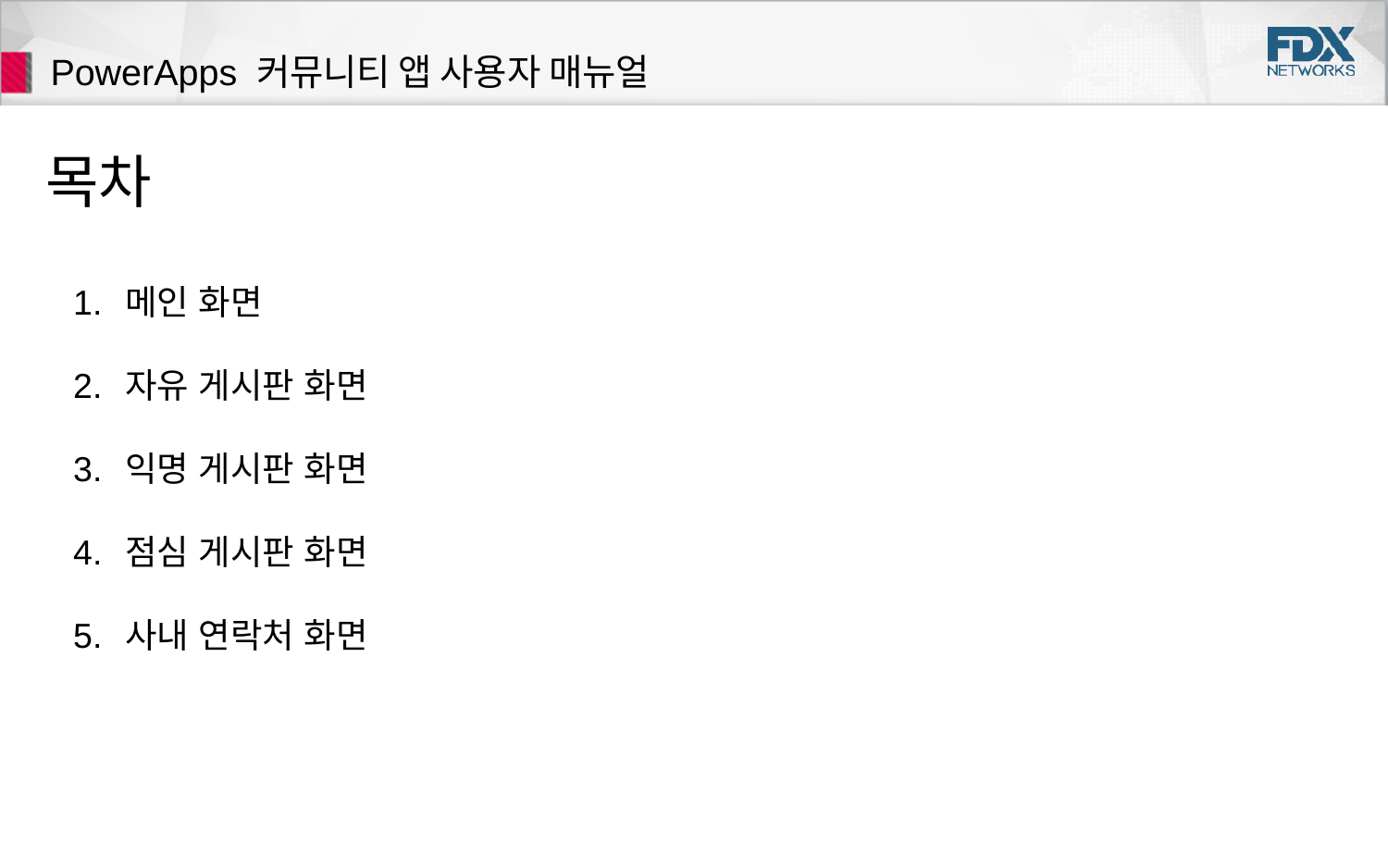

# PowerApps 커뮤니티 앱 사용자 매뉴얼
목차
메인 화면

자유 게시판 화면

익명 게시판 화면

점심 게시판 화면

사내 연락처 화면